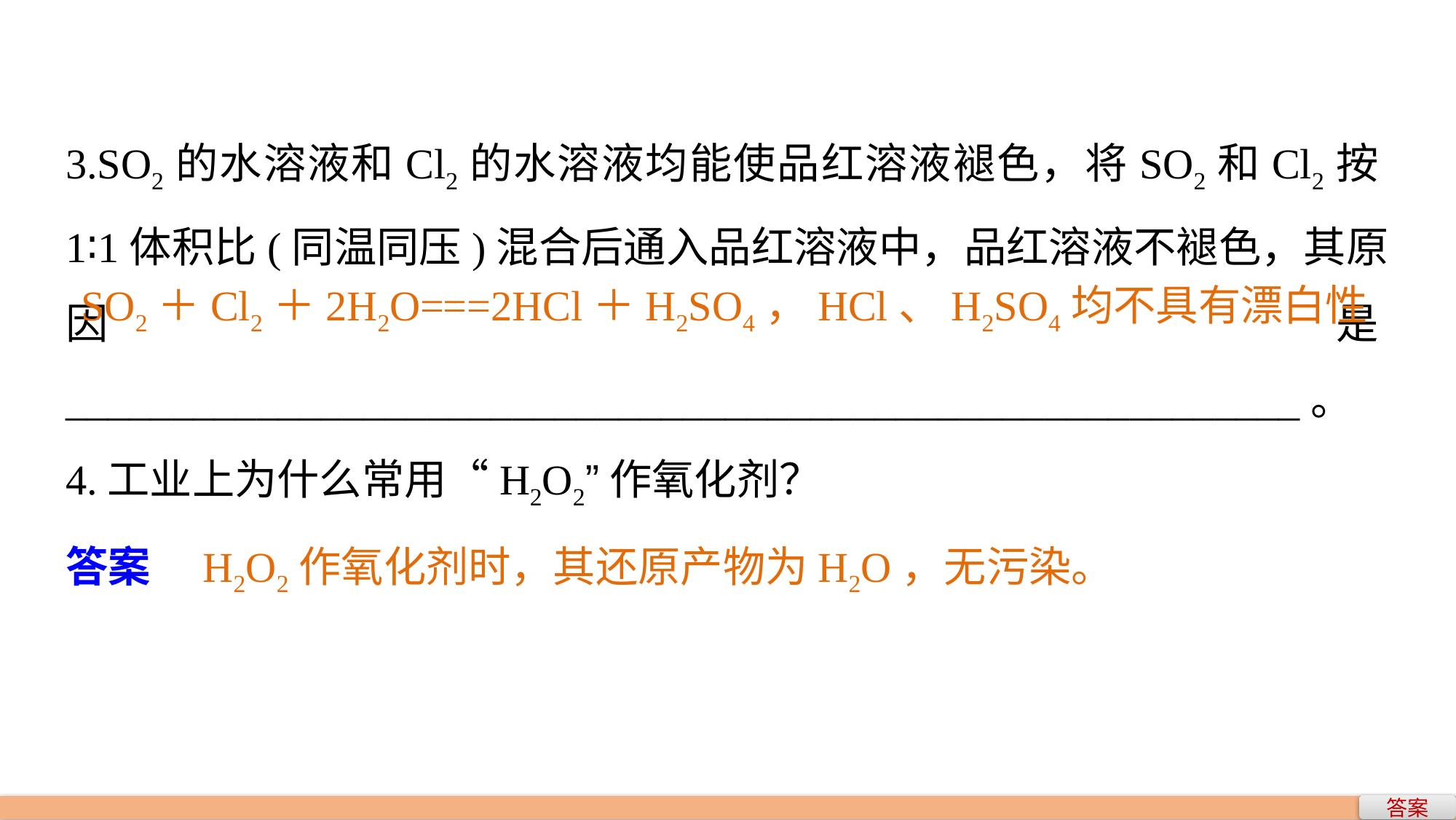

3.SO2的水溶液和Cl2的水溶液均能使品红溶液褪色，将SO2和Cl2按1∶1体积比(同温同压)混合后通入品红溶液中，品红溶液不褪色，其原因是__________________________________________________________。
4.工业上为什么常用“H2O2”作氧化剂？
答案　H2O2作氧化剂时，其还原产物为H2O，无污染。
SO2＋Cl2＋2H2O===2HCl＋H2SO4，HCl、H2SO4均不具有漂白性
答案